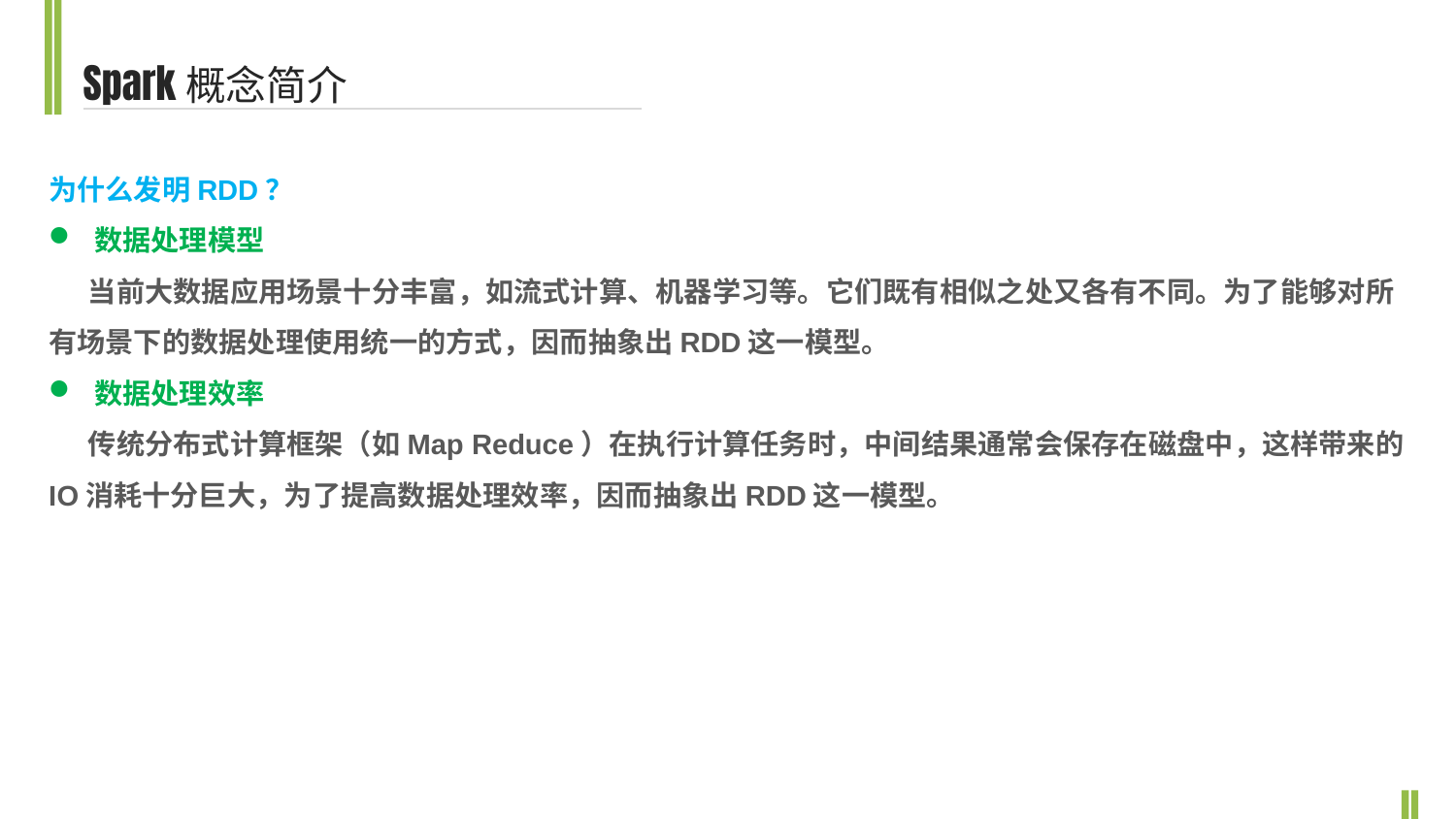

Spark概念简介
为什么发明RDD？
数据处理模型
     当前大数据应用场景十分丰富，如流式计算、机器学习等。它们既有相似之处又各有不同。为了能够对所有场景下的数据处理使用统一的方式，因而抽象出RDD这一模型。
数据处理效率
     传统分布式计算框架（如Map Reduce）在执行计算任务时，中间结果通常会保存在磁盘中，这样带来的IO消耗十分巨大，为了提高数据处理效率，因而抽象出RDD这一模型。